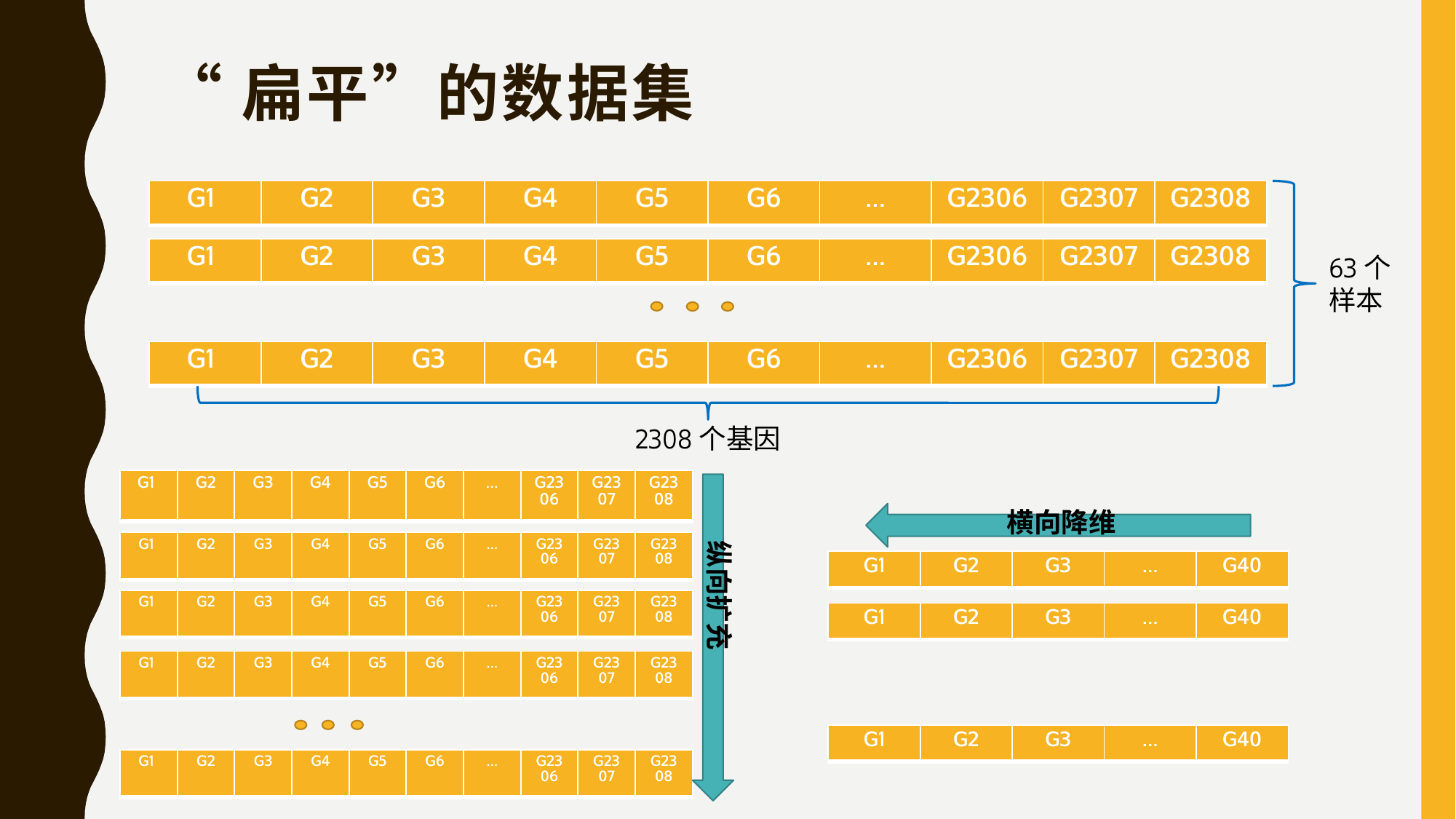

# “扁平”的数据集
| G1 | G2 | G3 | G4 | G5 | G6 | … | G2306 | G2307 | G2308 |
| --- | --- | --- | --- | --- | --- | --- | --- | --- | --- |

| G1 | G2 | G3 | G4 | G5 | G6 | … | G2306 | G2307 | G2308 |
| --- | --- | --- | --- | --- | --- | --- | --- | --- | --- |
63个
样本

| G1 | G2 | G3 | G4 | G5 | G6 | … | G2306 | G2307 | G2308 |
| --- | --- | --- | --- | --- | --- | --- | --- | --- | --- |
2308个基因
| G1 | G2 | G3 | G4 | G5 | G6 | … | G2306 | G2307 | G2308 |
| --- | --- | --- | --- | --- | --- | --- | --- | --- | --- |

横向降维

纵向扩充
| G1 | G2 | G3 | G4 | G5 | G6 | … | G2306 | G2307 | G2308 |
| --- | --- | --- | --- | --- | --- | --- | --- | --- | --- |
| G1 | G2 | G3 | … | G40 |
| --- | --- | --- | --- | --- |
| G1 | G2 | G3 | G4 | G5 | G6 | … | G2306 | G2307 | G2308 |
| --- | --- | --- | --- | --- | --- | --- | --- | --- | --- |
| G1 | G2 | G3 | … | G40 |
| --- | --- | --- | --- | --- |
| G1 | G2 | G3 | G4 | G5 | G6 | … | G2306 | G2307 | G2308 |
| --- | --- | --- | --- | --- | --- | --- | --- | --- | --- |

| G1 | G2 | G3 | … | G40 |
| --- | --- | --- | --- | --- |
| G1 | G2 | G3 | G4 | G5 | G6 | … | G2306 | G2307 | G2308 |
| --- | --- | --- | --- | --- | --- | --- | --- | --- | --- |